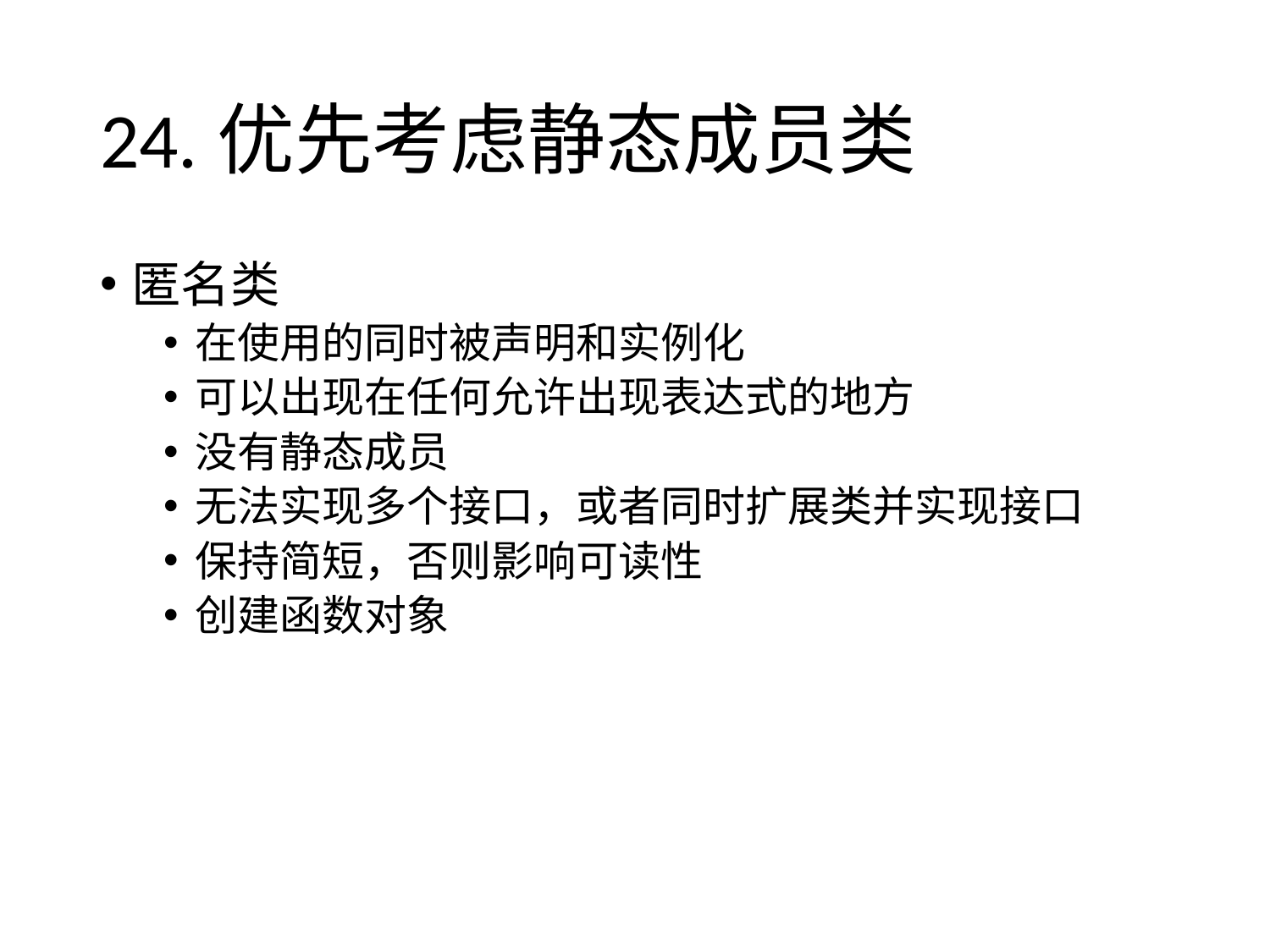

# 24.优先考虑静态成员类
匿名类
在使用的同时被声明和实例化
可以出现在任何允许出现表达式的地方
没有静态成员
无法实现多个接口，或者同时扩展类并实现接口
保持简短，否则影响可读性
创建函数对象